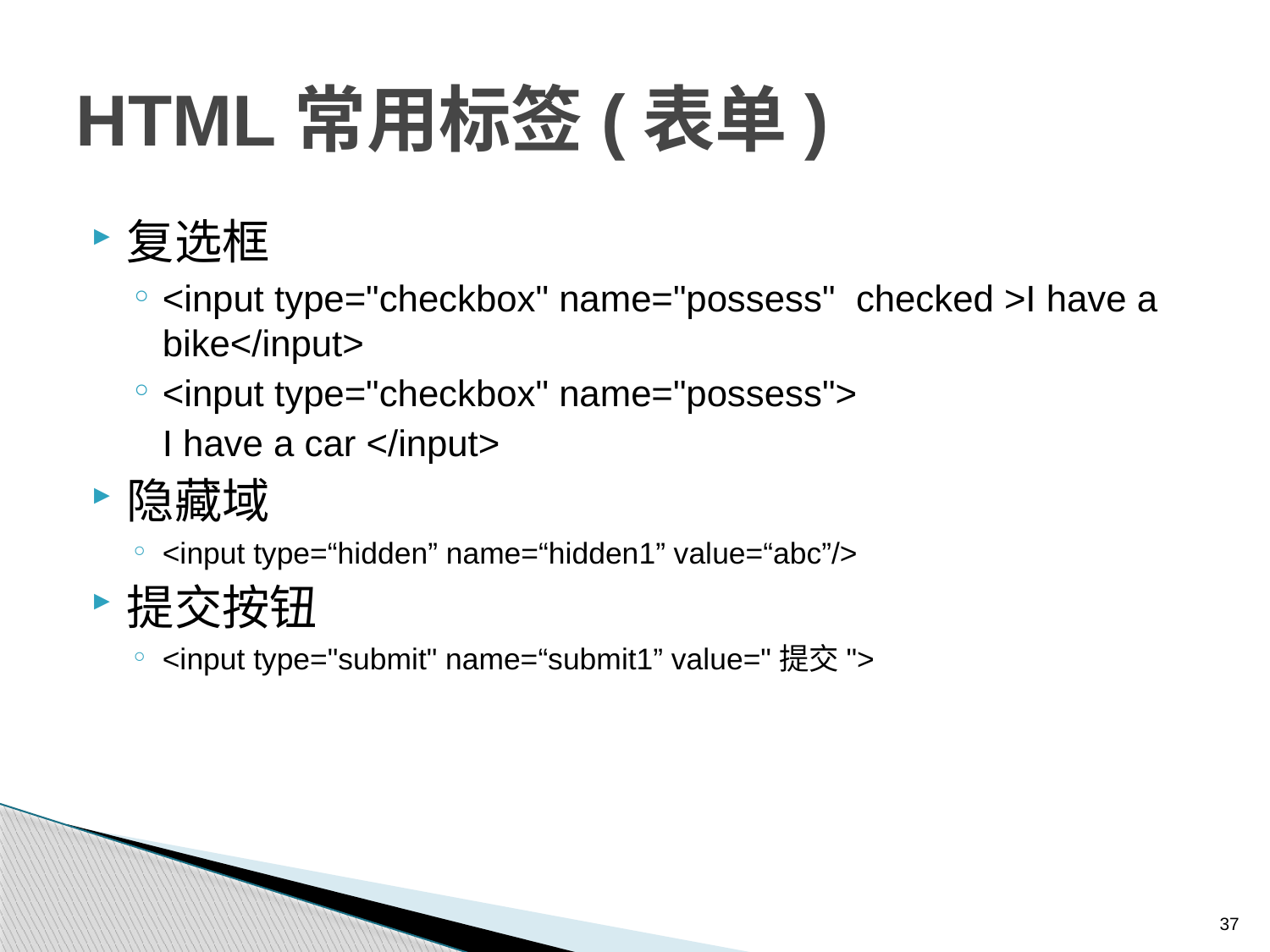

# HTML常用标签(表单)
复选框
<input type="checkbox" name="possess"  checked >I have a bike</input>
<input type="checkbox" name="possess">
	I have a car </input>
隐藏域
<input type=“hidden” name=“hidden1” value=“abc”/>
提交按钮
<input type="submit" name=“submit1” value="提交">
37